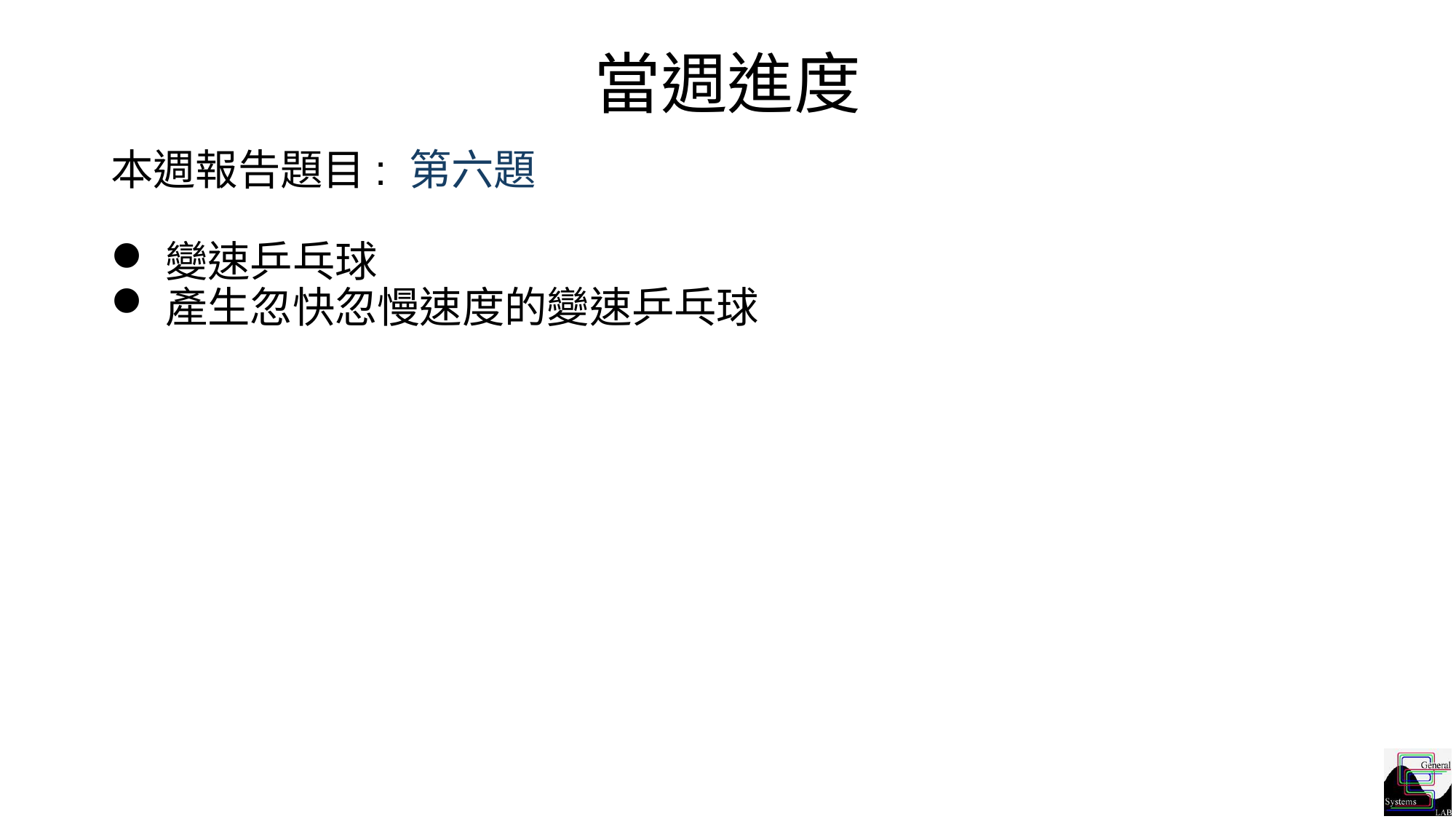

# 當週進度
本週報告題目: 第六題

變速乒乓球
產生忽快忽慢速度的變速乒乓球